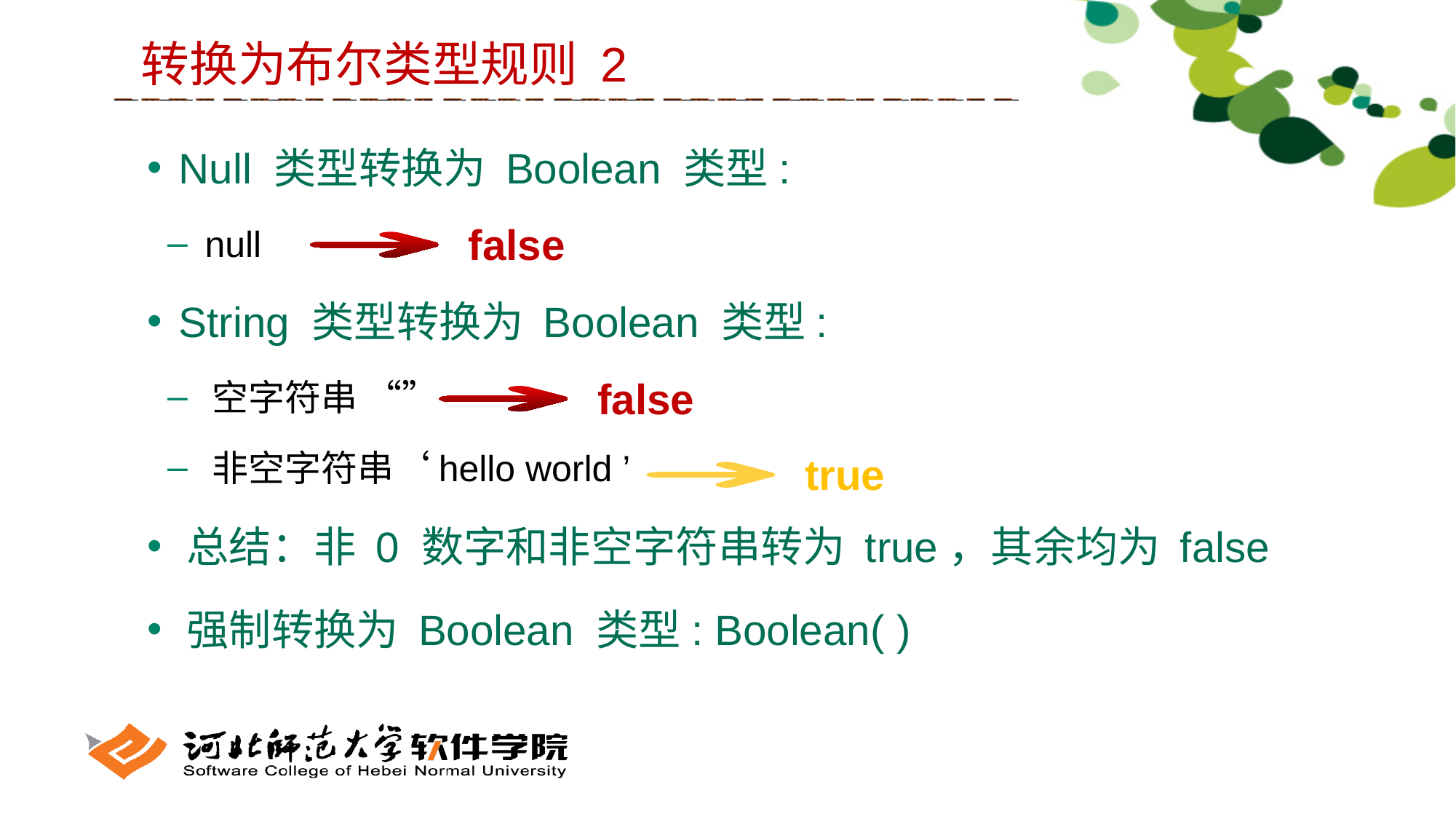

转换为布尔类型规则 2
 Null 类型转换为 Boolean 类型:
 null
 String 类型转换为 Boolean 类型:
 空字符串 “”
 非空字符串‘hello world ’
 总结：非 0 数字和非空字符串转为 true，其余均为 false
 强制转换为 Boolean 类型: Boolean( )

false

false

true